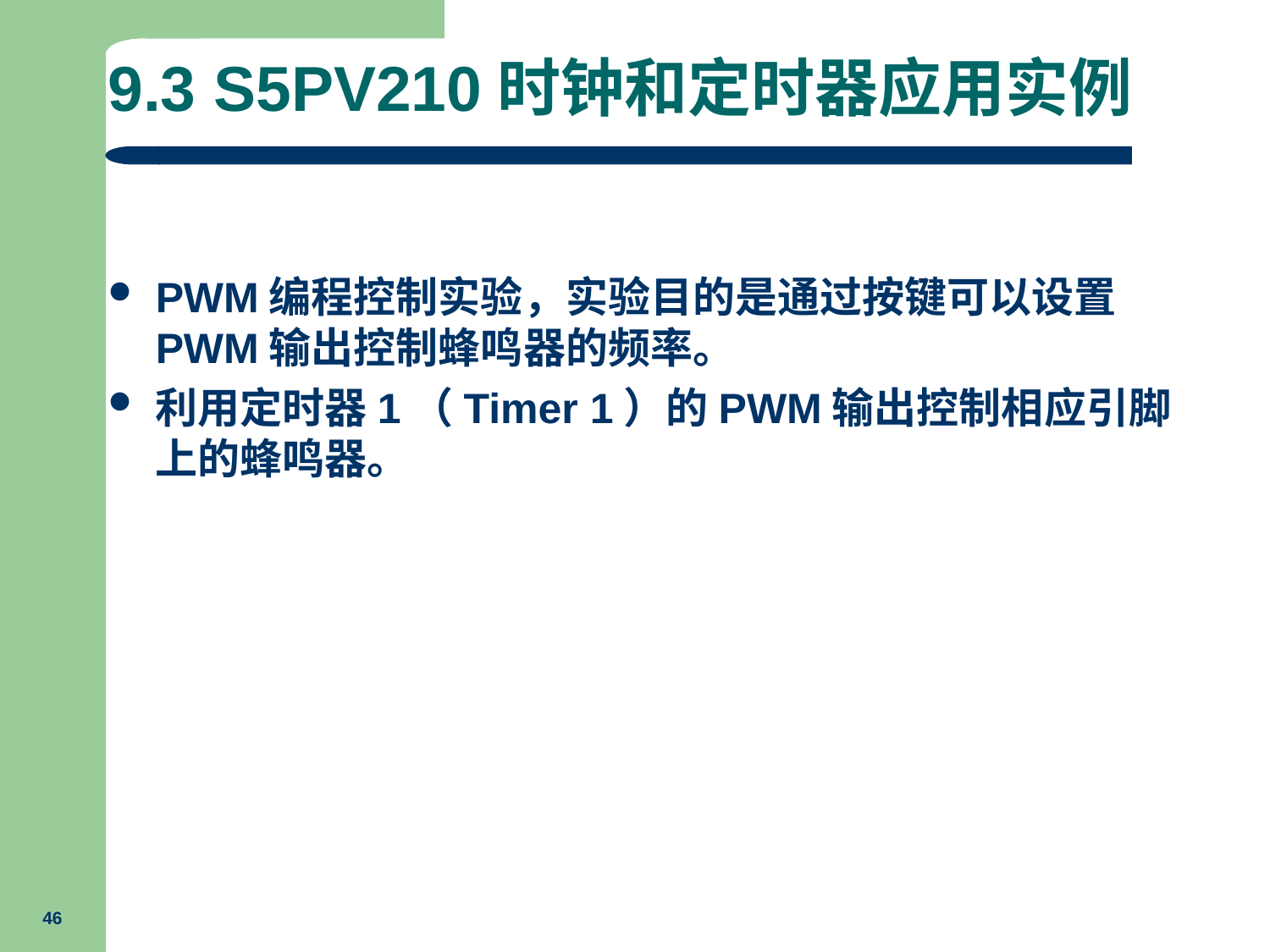

# 9.3 S5PV210时钟和定时器应用实例
PWM编程控制实验，实验目的是通过按键可以设置PWM输出控制蜂鸣器的频率。
利用定时器1（Timer 1）的PWM输出控制相应引脚上的蜂鸣器。
46